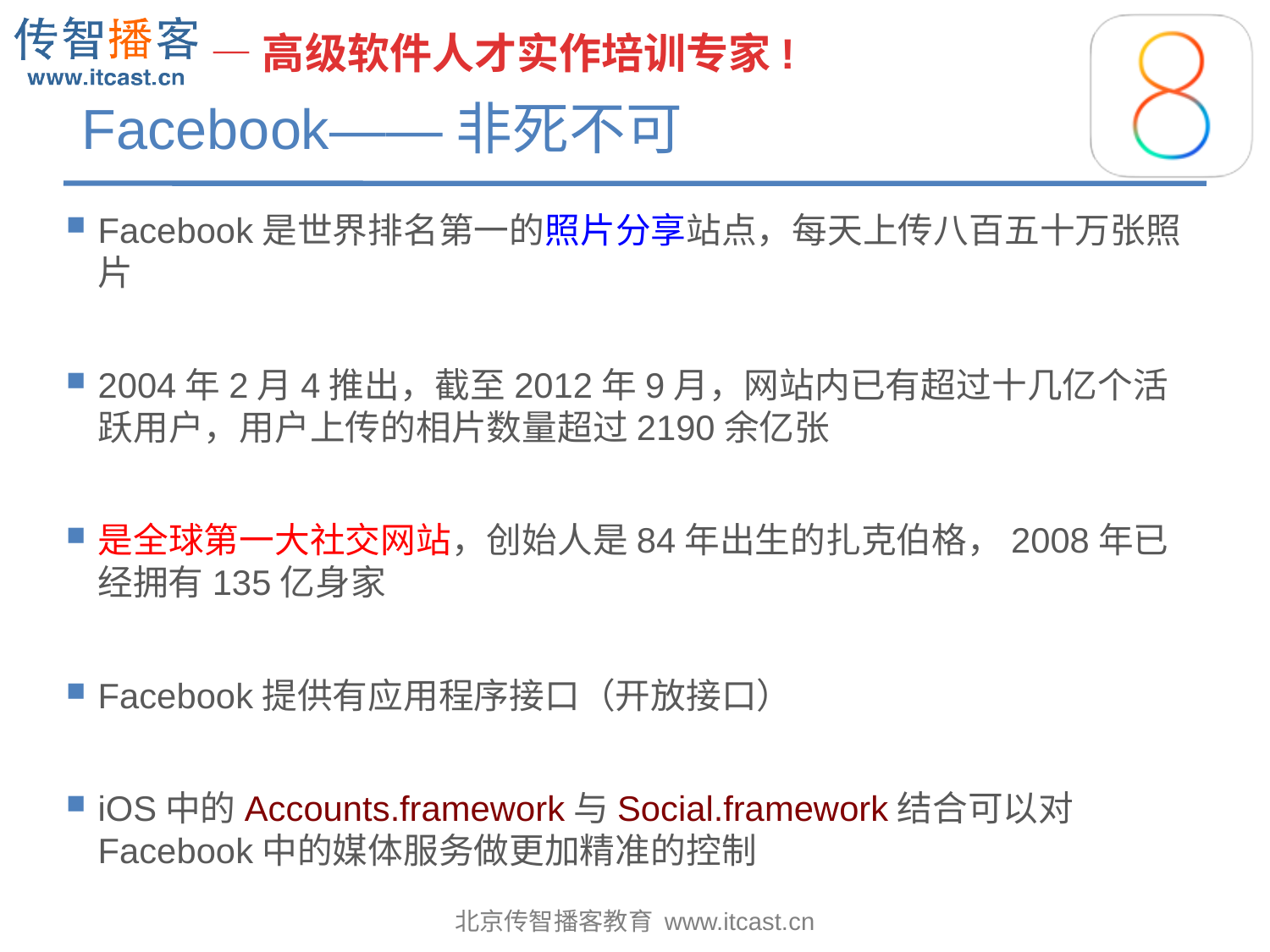

# Facebook——非死不可
Facebook是世界排名第一的照片分享站点，每天上传八百五十万张照片

2004年2月4推出，截至2012年9月，网站内已有超过十几亿个活跃用户，用户上传的相片数量超过2190余亿张

是全球第一大社交网站，创始人是84年出生的扎克伯格，2008年已经拥有135亿身家

Facebook提供有应用程序接口（开放接口）

iOS中的Accounts.framework与Social.framework结合可以对Facebook中的媒体服务做更加精准的控制